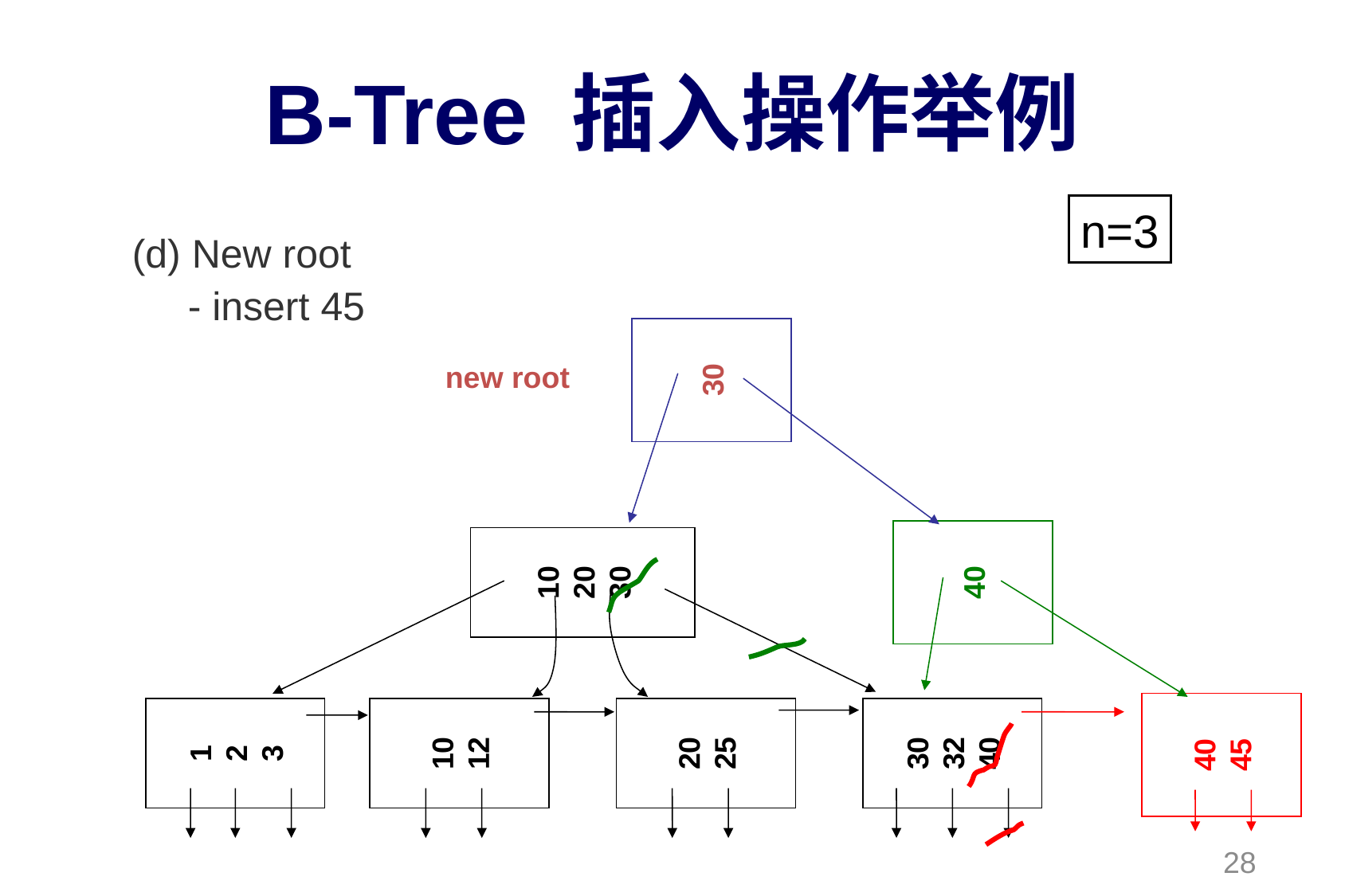

# B-Tree 插入操作举例
n=3
(d) New root
     - insert 45
30
new root

10
20
30
40

1
2
3
10
12
20
25
30
32
40
40
45

28